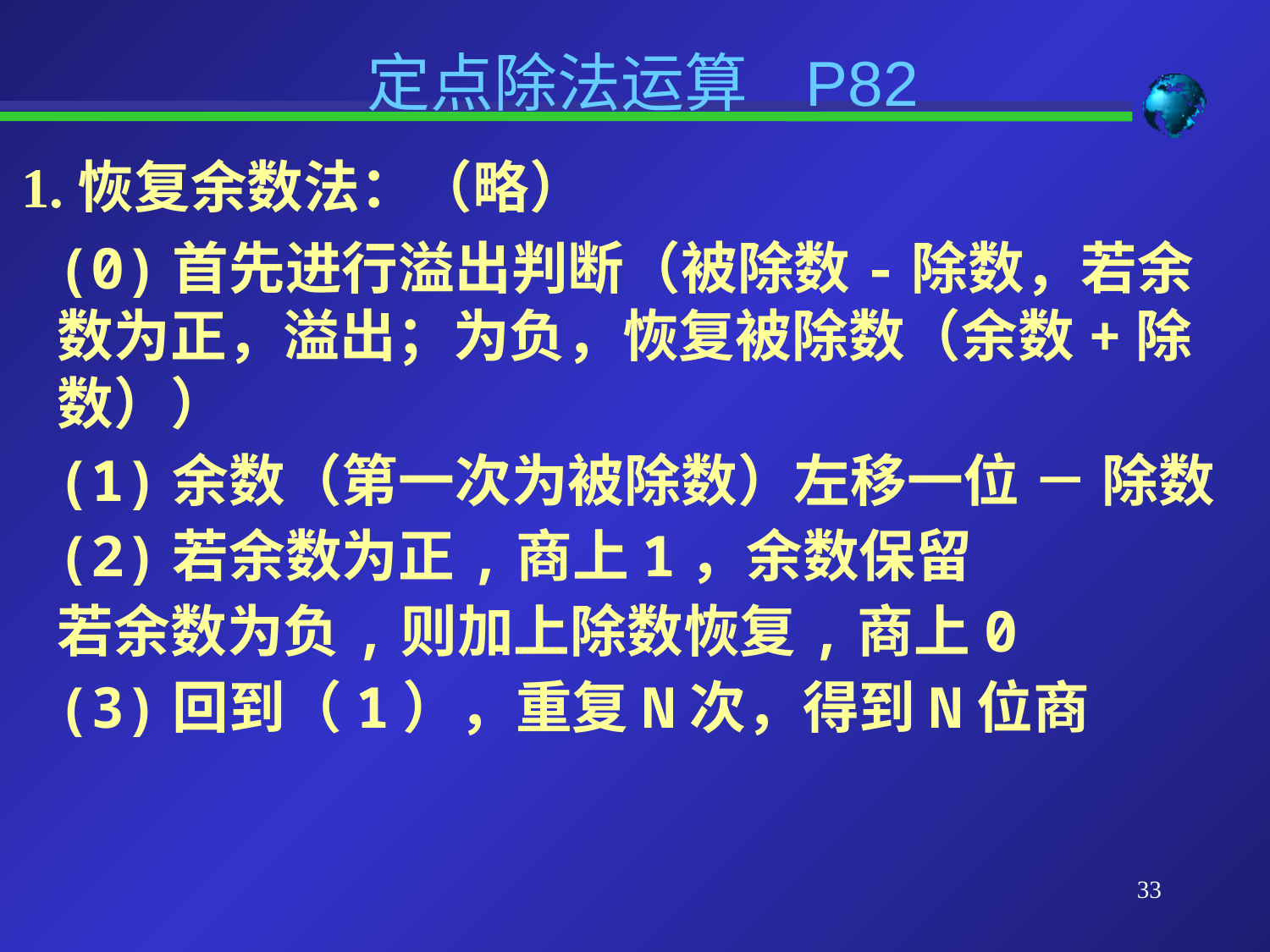

定点除法运算   P82
1.恢复余数法：（略）
(0)首先进行溢出判断（被除数-除数，若余数为正，溢出；为负，恢复被除数（余数+除数））
(1)余数（第一次为被除数）左移一位 － 除数
(2)若余数为正,商上1，余数保留
若余数为负,则加上除数恢复,商上0
(3)回到（1），重复N次，得到N位商

33